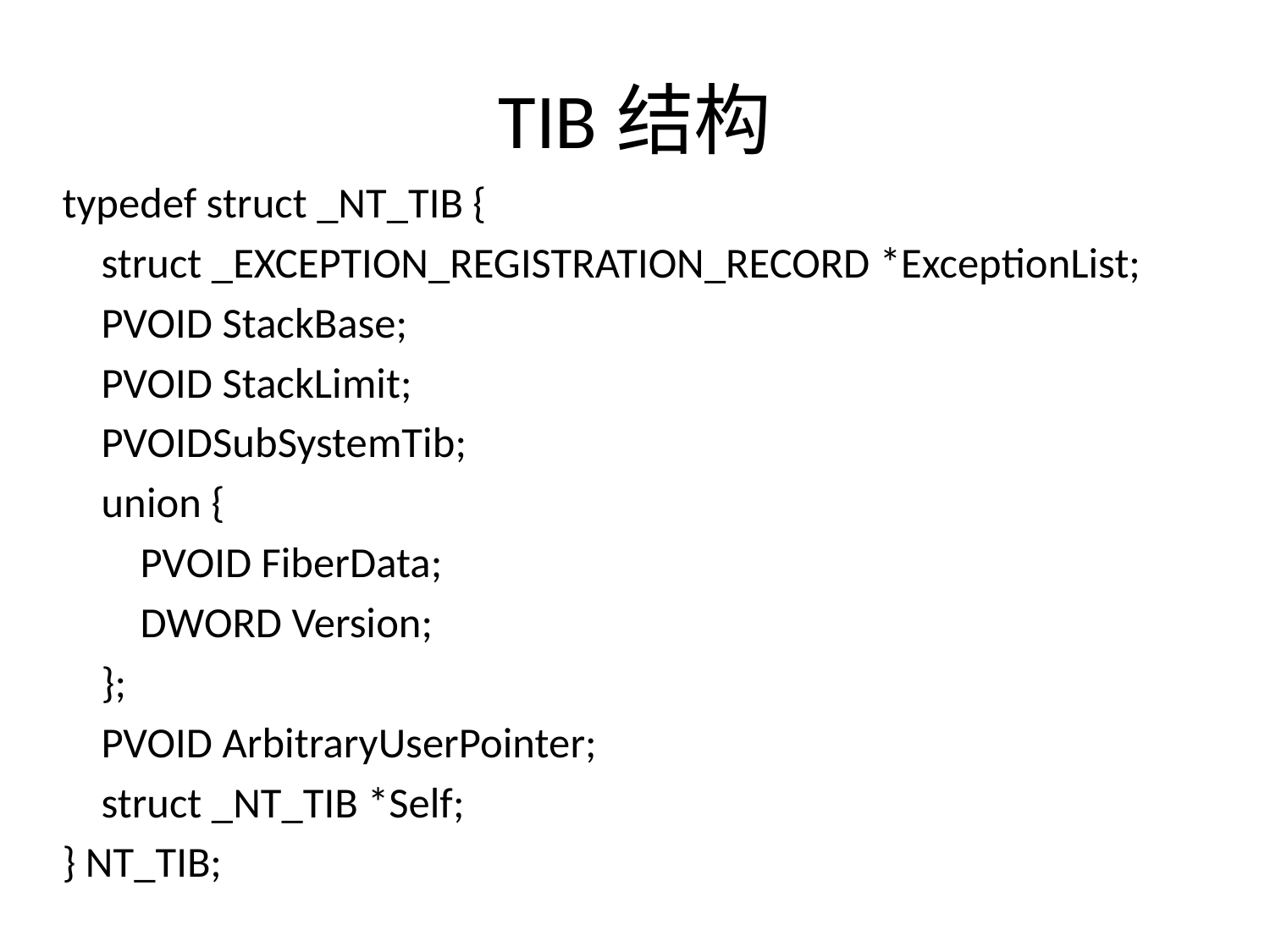

# TIB结构
typedef struct _NT_TIB {
    struct _EXCEPTION_REGISTRATION_RECORD *ExceptionList;
    PVOID StackBase;
    PVOID StackLimit;
    PVOIDSubSystemTib;
    union {
        PVOID FiberData;
        DWORD Version;
    };
    PVOID ArbitraryUserPointer;
    struct _NT_TIB *Self;
} NT_TIB;